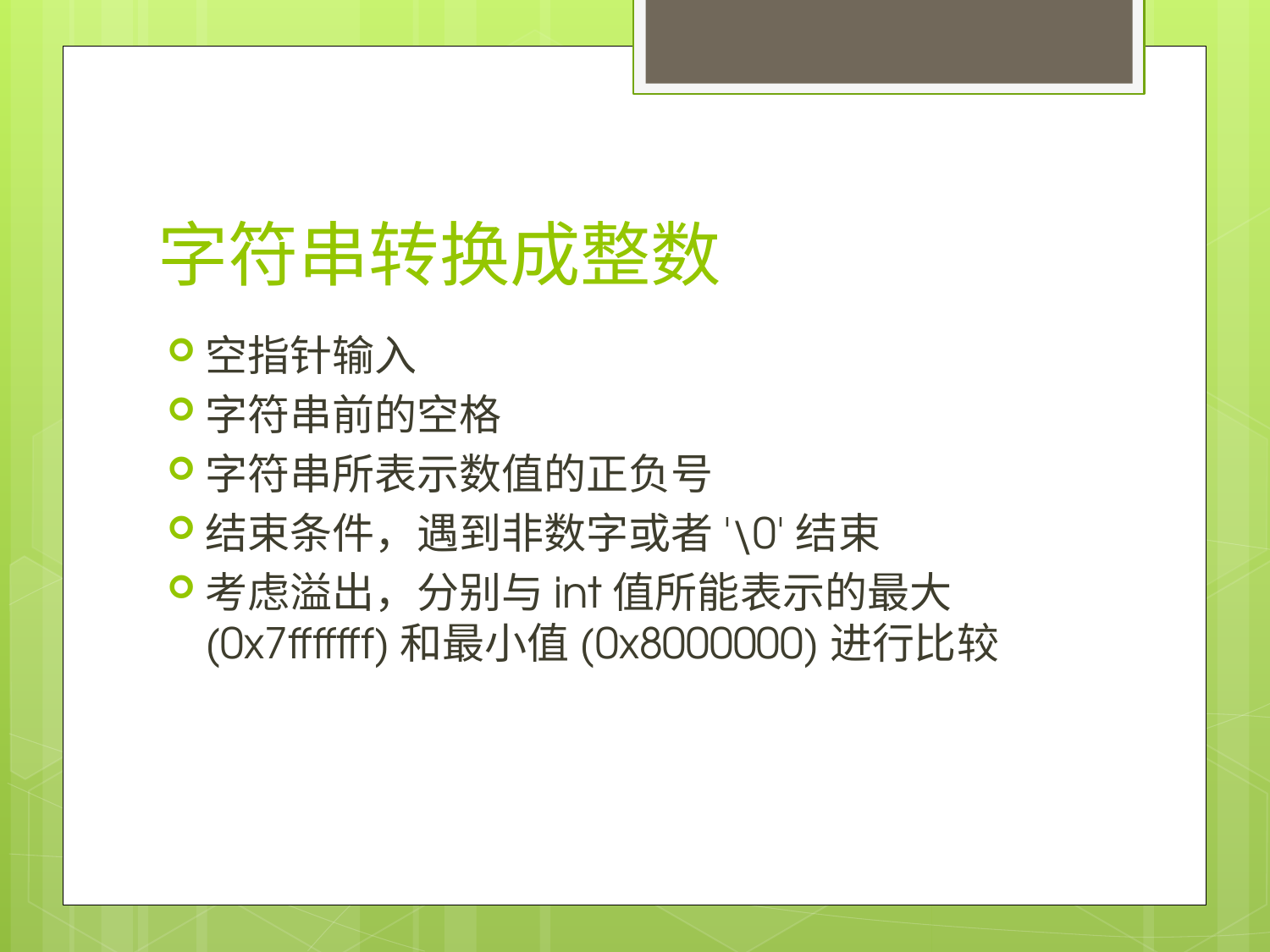

# 字符串转换成整数
空指针输入
字符串前的空格
字符串所表示数值的正负号
结束条件，遇到非数字或者'\0'结束
考虑溢出，分别与int值所能表示的最大(0x7fffffff)和最小值(0x8000000)进行比较